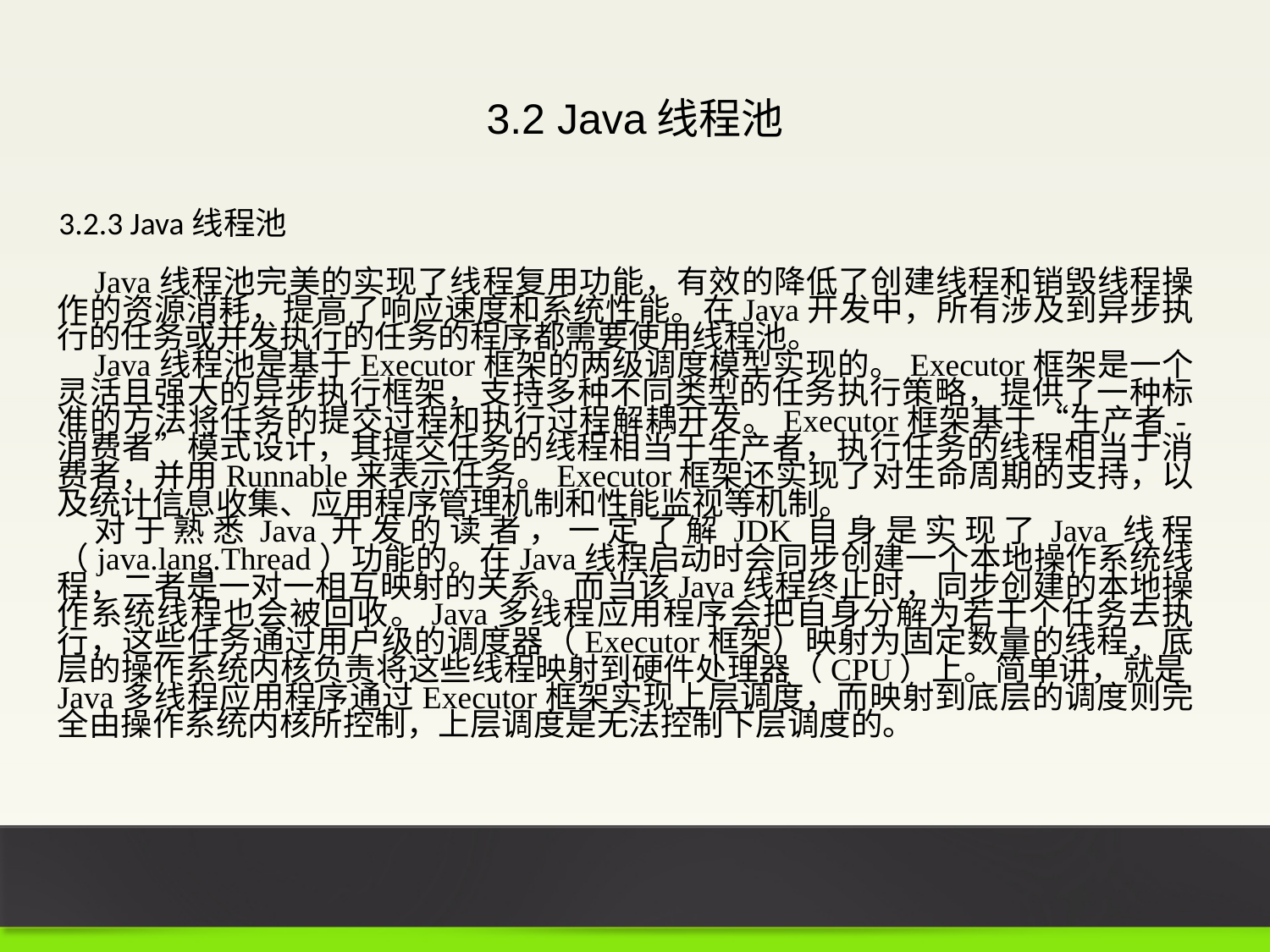

3.2 Java线程池
3.2.3 Java线程池
Java线程池完美的实现了线程复用功能，有效的降低了创建线程和销毁线程操作的资源消耗，提高了响应速度和系统性能。在Java开发中，所有涉及到异步执行的任务或并发执行的任务的程序都需要使用线程池。
Java线程池是基于Executor框架的两级调度模型实现的。Executor框架是一个灵活且强大的异步执行框架，支持多种不同类型的任务执行策略，提供了一种标准的方法将任务的提交过程和执行过程解耦开发。Executor框架基于“生产者-消费者”模式设计，其提交任务的线程相当于生产者，执行任务的线程相当于消费者，并用Runnable来表示任务。Executor框架还实现了对生命周期的支持，以及统计信息收集、应用程序管理机制和性能监视等机制。
对于熟悉Java开发的读者，一定了解JDK自身是实现了Java线程（java.lang.Thread）功能的。在Java线程启动时会同步创建一个本地操作系统线程，二者是一对一相互映射的关系。而当该Java线程终止时，同步创建的本地操作系统线程也会被回收。Java多线程应用程序会把自身分解为若干个任务去执行，这些任务通过用户级的调度器（Executor框架）映射为固定数量的线程，底层的操作系统内核负责将这些线程映射到硬件处理器（CPU）上。简单讲，就是Java多线程应用程序通过Executor框架实现上层调度，而映射到底层的调度则完全由操作系统内核所控制，上层调度是无法控制下层调度的。